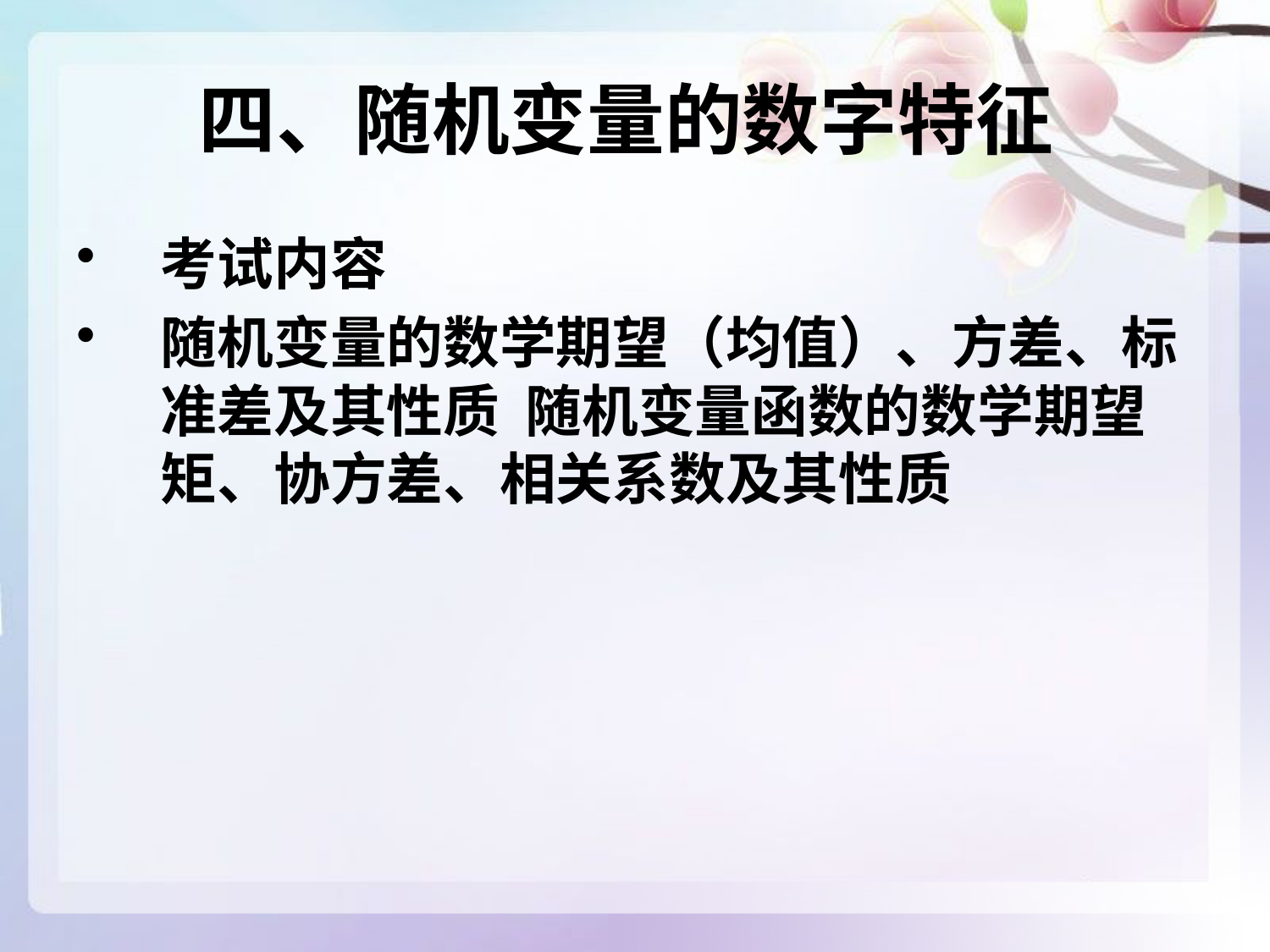

# 四、随机变量的数字特征
考试内容
随机变量的数学期望（均值）、方差、标准差及其性质  随机变量函数的数学期望  矩、协方差、相关系数及其性质